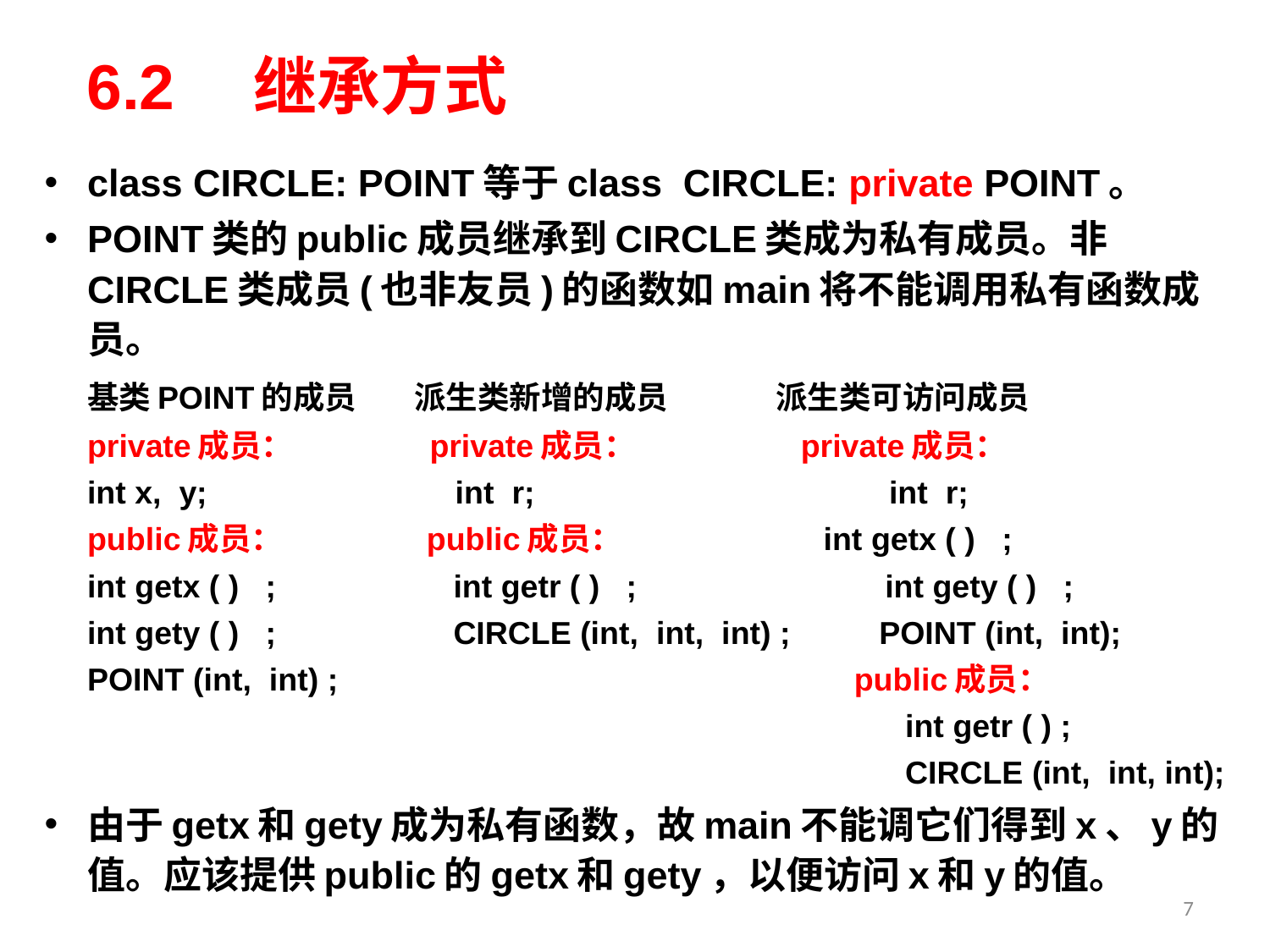

# 6.2　继承方式
class CIRCLE: POINT等于class  CIRCLE: private POINT。
POINT类的public成员继承到CIRCLE类成为私有成员。非CIRCLE类成员(也非友员)的函数如main将不能调用私有函数成员。
	基类POINT的成员        派生类新增的成员               派生类可访问成员
	private成员：                  private成员：                      private成员：
	int x,  y;                            int  r;                                        int  r;
	public成员：                   public成员：                           int getx ( )   ;
	int getx ( )   ;                    int getr ( )   ;                            int gety ( )   ;
	int gety ( )   ;                    CIRCLE (int,  int,  int) ;          POINT (int,  int);
	POINT (int,  int) ;                                                          public成员：
	                                                                                            int getr ( ) ;
 	                                                                                            CIRCLE (int,  int, int);
由于getx和gety成为私有函数，故main不能调它们得到x、y的值。应该提供public的getx和gety，以便访问x和y的值。
7